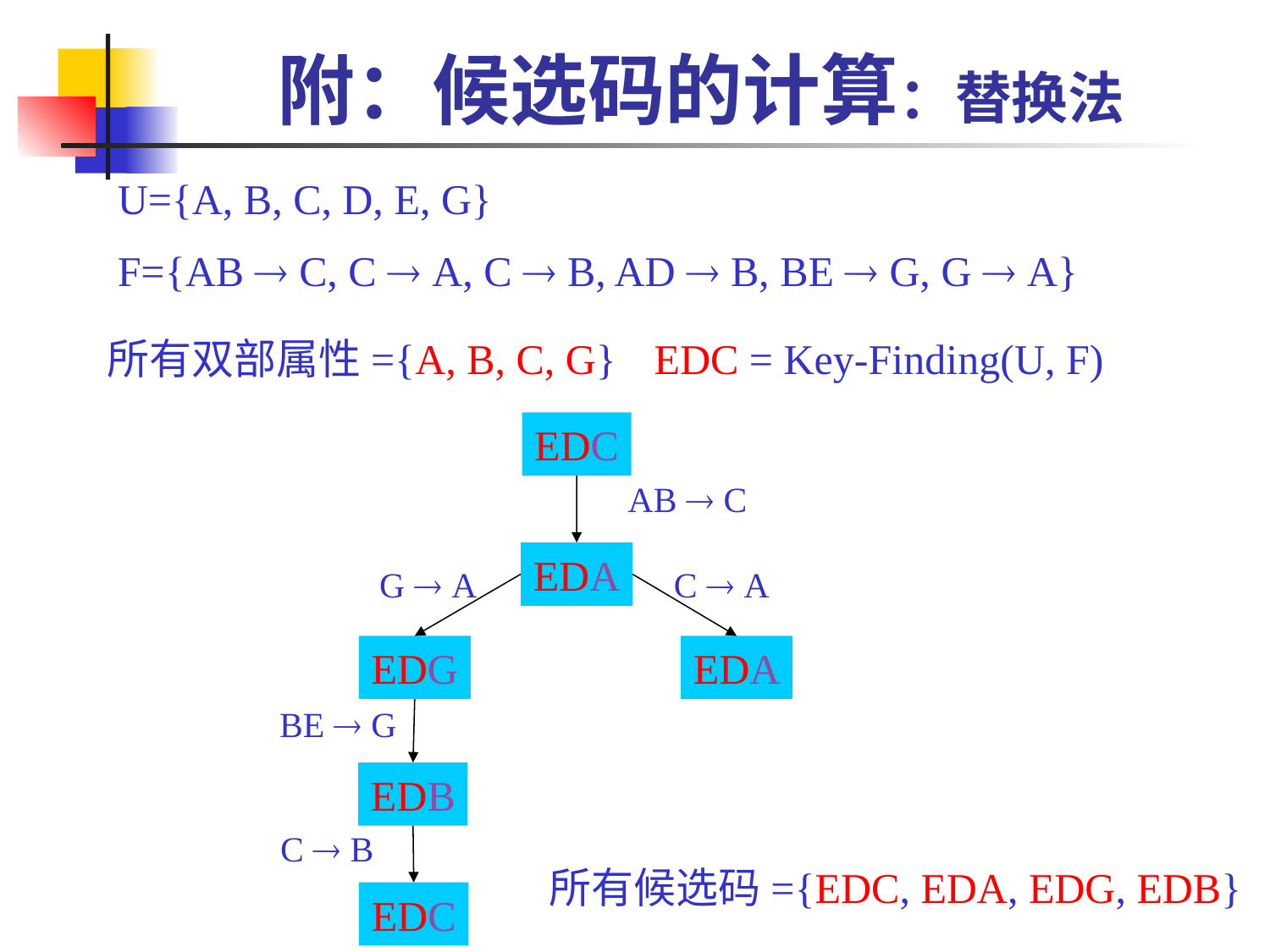

# 附：候选码的计算：替换法
U={A, B, C, D, E, G}
F={AB → C, C → A, C → B, AD → B, BE → G, G → A}
所有双部属性={A, B, C, G}
EDC = Key-Finding(U, F)
EDC
AB → C
EDA
G → A
C → A
EDG
EDA
BE → G
EDB
C → B
所有候选码={EDC, EDA, EDG, EDB}
EDC